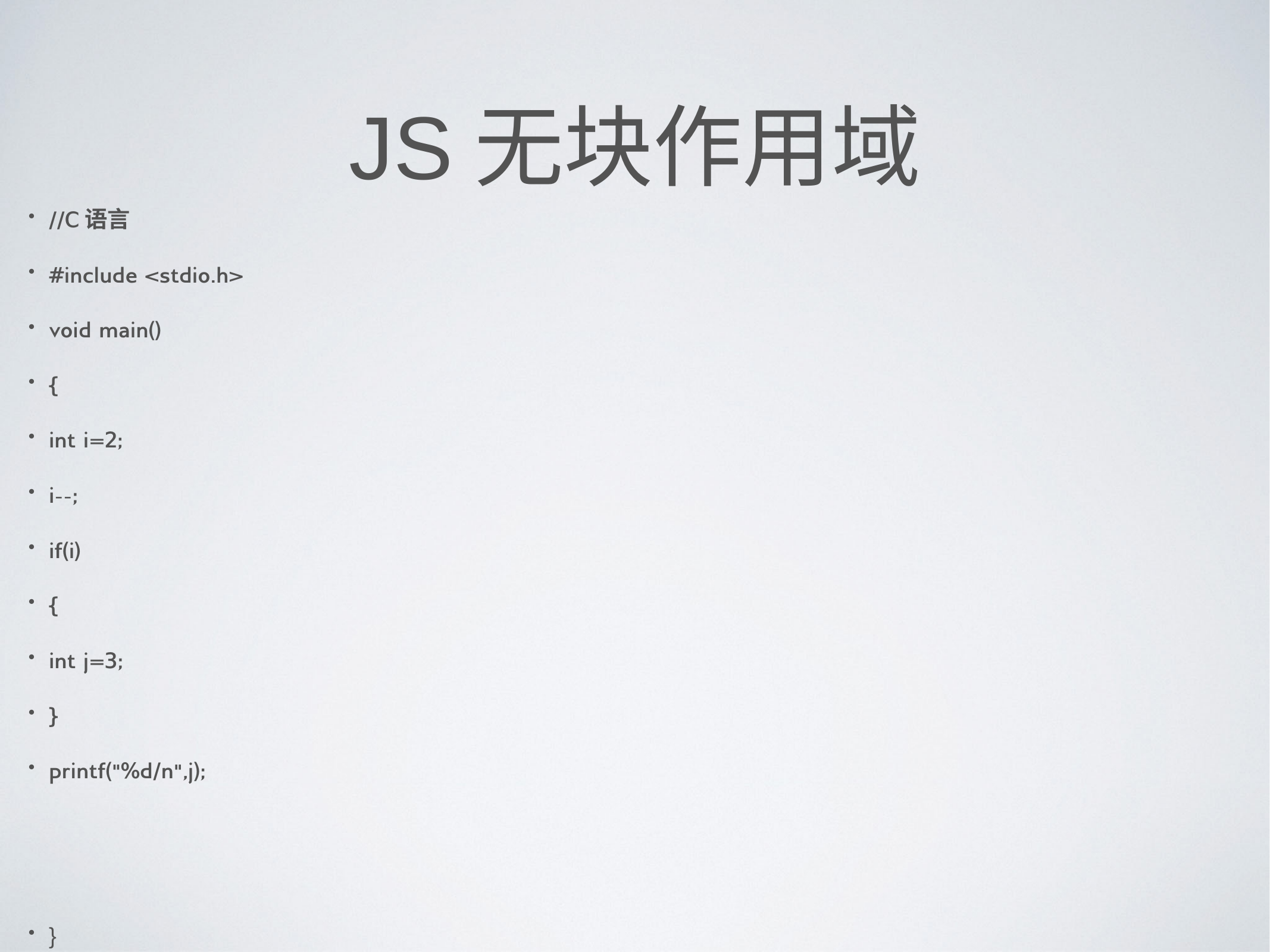

# js无块作用域
//C语言
#include <stdio.h>
void main()
{
int i=2;
i--;
if(i)
{
int j=3;
}
printf("%d/n",j);

}